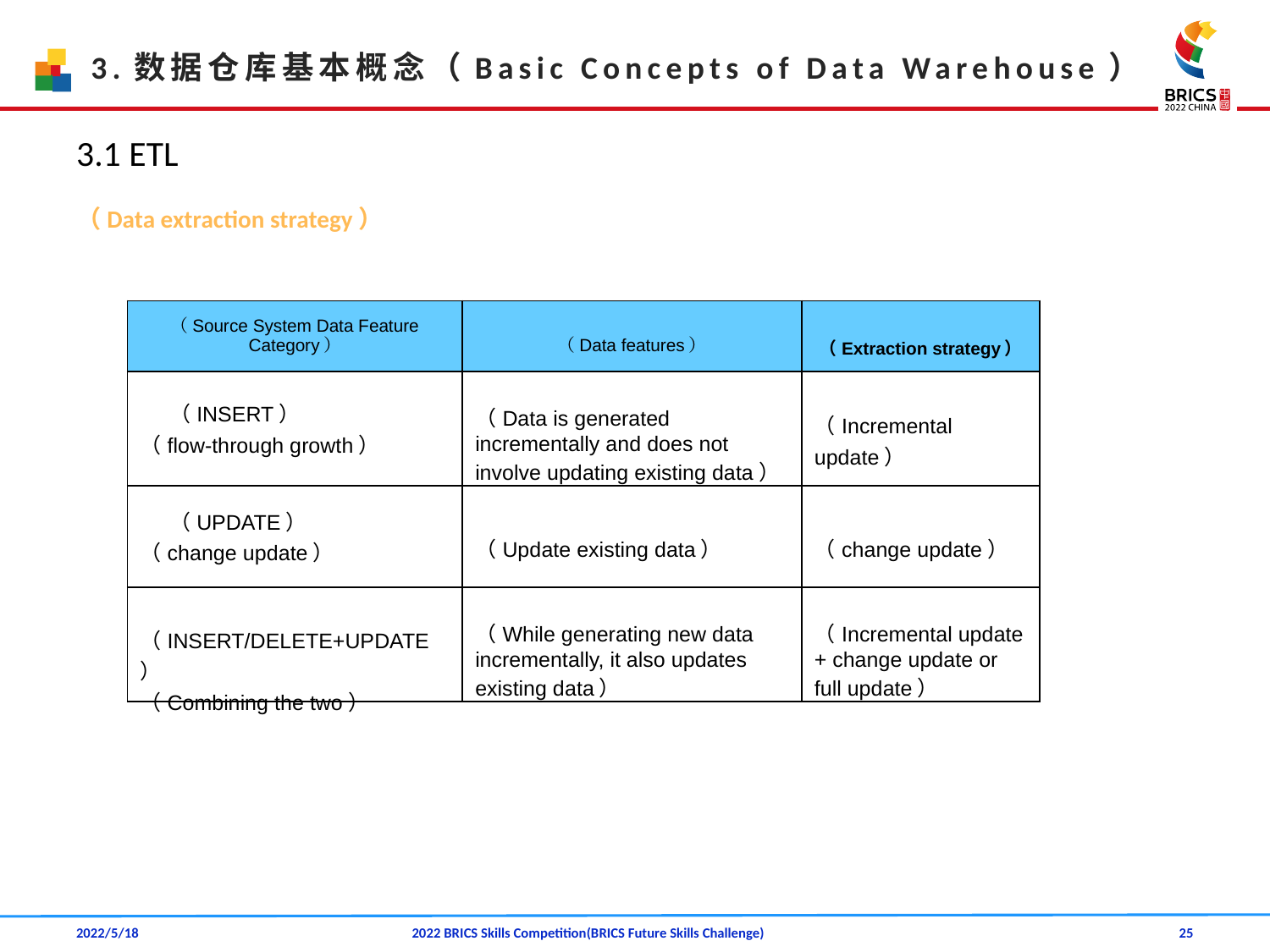

3.数据仓库基本概念（Basic Concepts of Data Warehouse）
3.1 ETL

（Data extraction strategy）
| （Source System Data Feature Category） | （Data features） | （Extraction strategy） |
| --- | --- | --- |
| （INSERT） （flow-through growth） | （Data is generated incrementally and does not involve updating existing data） | （Incremental update） |
| （UPDATE） （change update） | （Update existing data） | （change update） |
| （INSERT/DELETE+UPDATE） （Combining the two） | （While generating new data incrementally, it also updates existing data） | （Incremental update + change update or full update） |
2022/5/18
2022 BRICS Skills Competition(BRICS Future Skills Challenge)
25